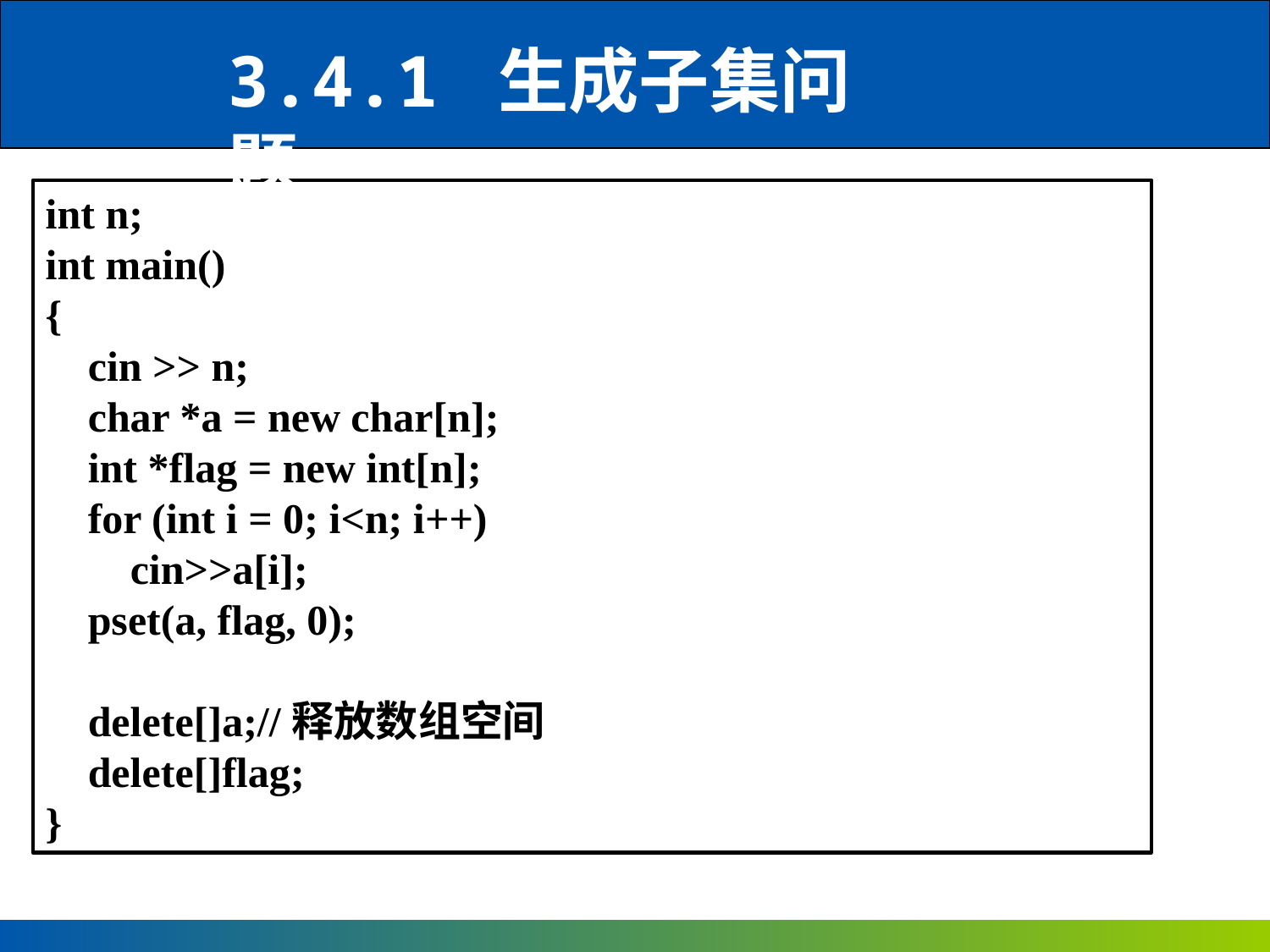

3.4.1 生成子集问题
int n;
int main()
{
    cin >> n;
    char *a = new char[n];
    int *flag = new int[n];
    for (int i = 0; i<n; i++)
        cin>>a[i];
    pset(a, flag, 0);

    delete[]a;//释放数组空间
    delete[]flag;
}